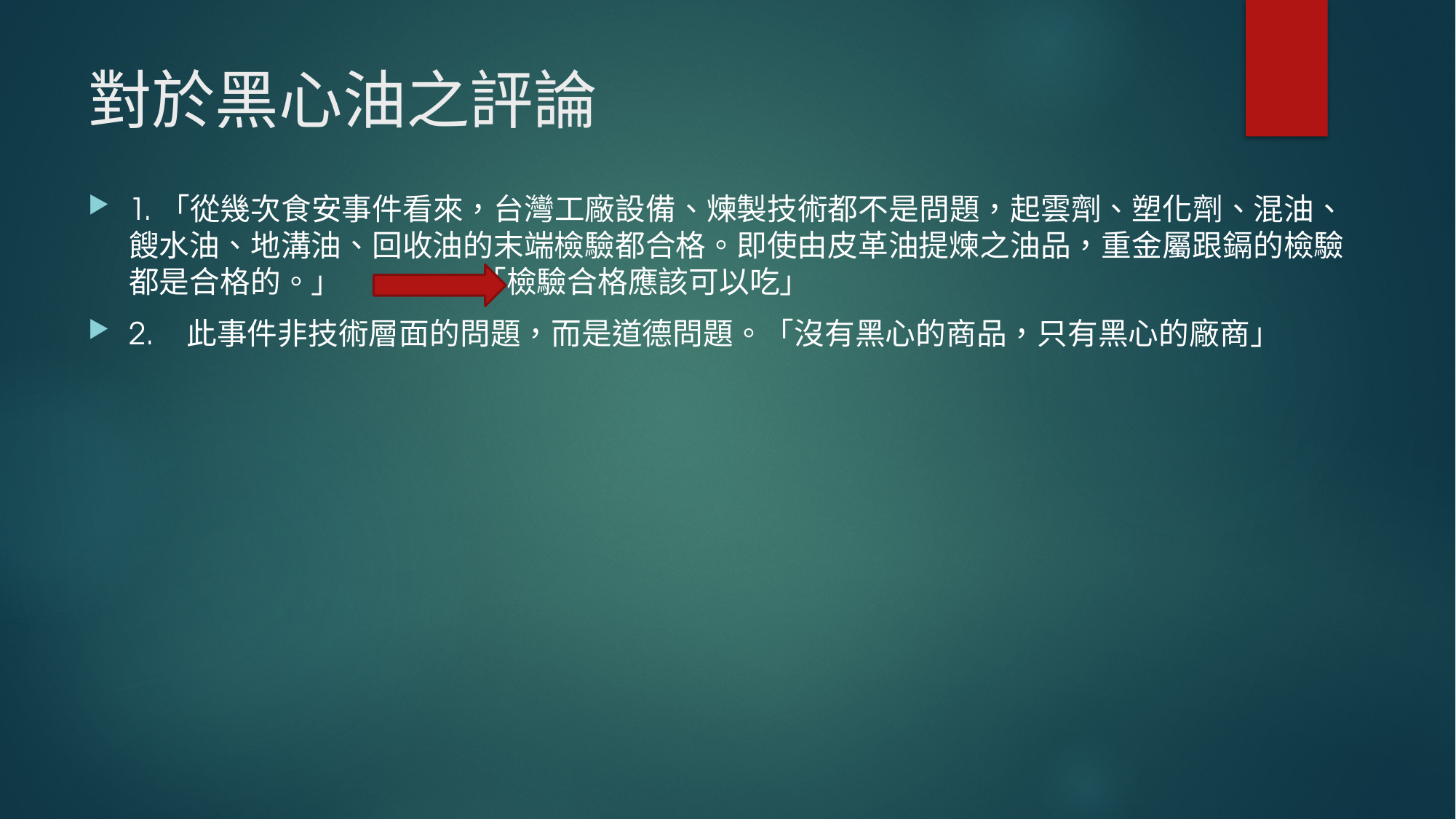

# 對於黑心油之評論
1.「從幾次食安事件看來，台灣工廠設備、煉製技術都不是問題，起雲劑、塑化劑、混油、餿水油、地溝油、回收油的末端檢驗都合格。即使由皮革油提煉之油品，重金屬跟鎘的檢驗都是合格的。」                    「檢驗合格應該可以吃」
2.   此事件非技術層面的問題，而是道德問題。「沒有黑心的商品，只有黑心的廠商」